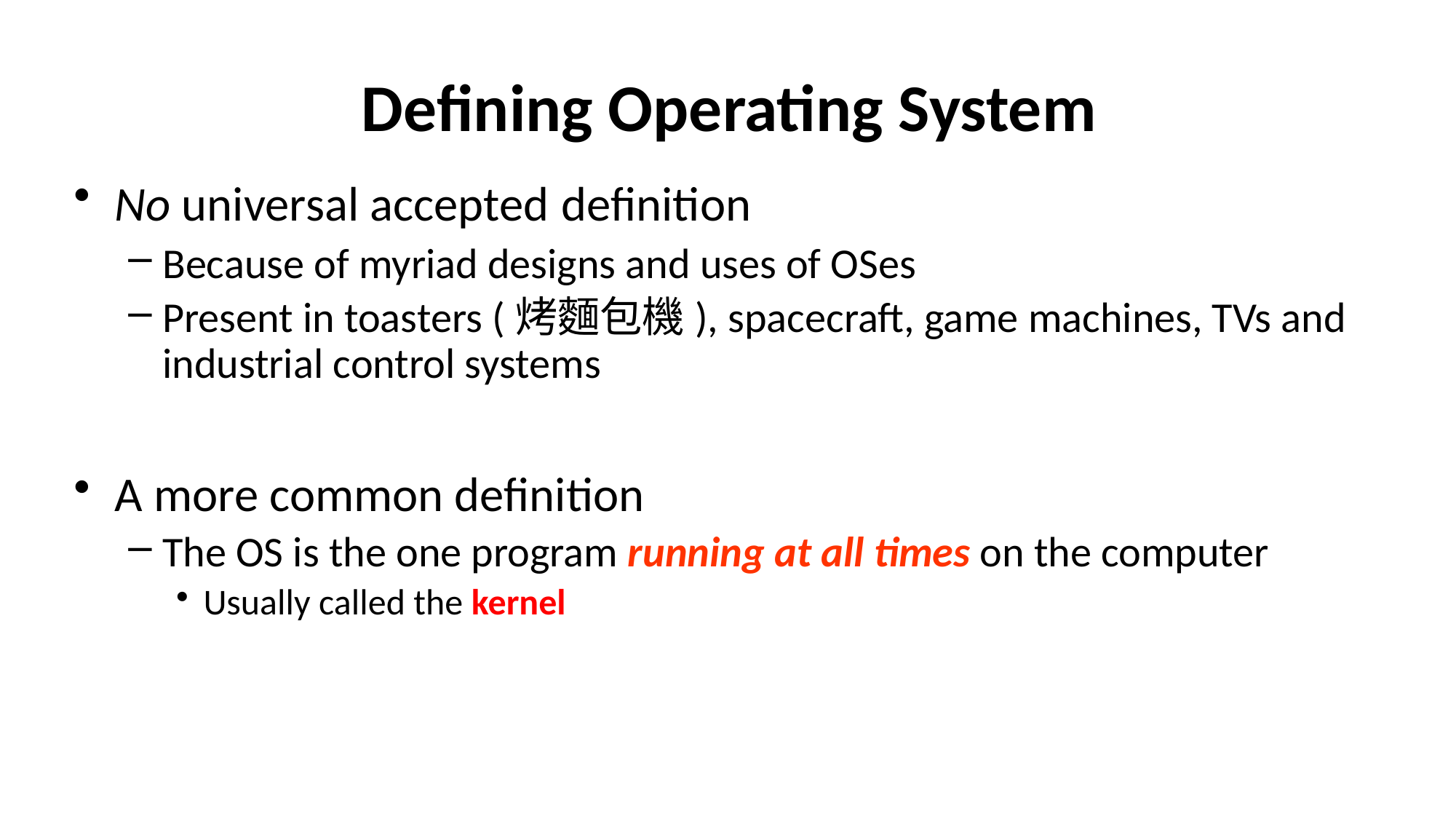

# Defining Operating System
No universal accepted definition
Because of myriad designs and uses of OSes
Present in toasters (烤麵包機), spacecraft, game machines, TVs and industrial control systems

A more common definition
The OS is the one program running at all times on the computer
Usually called the kernel